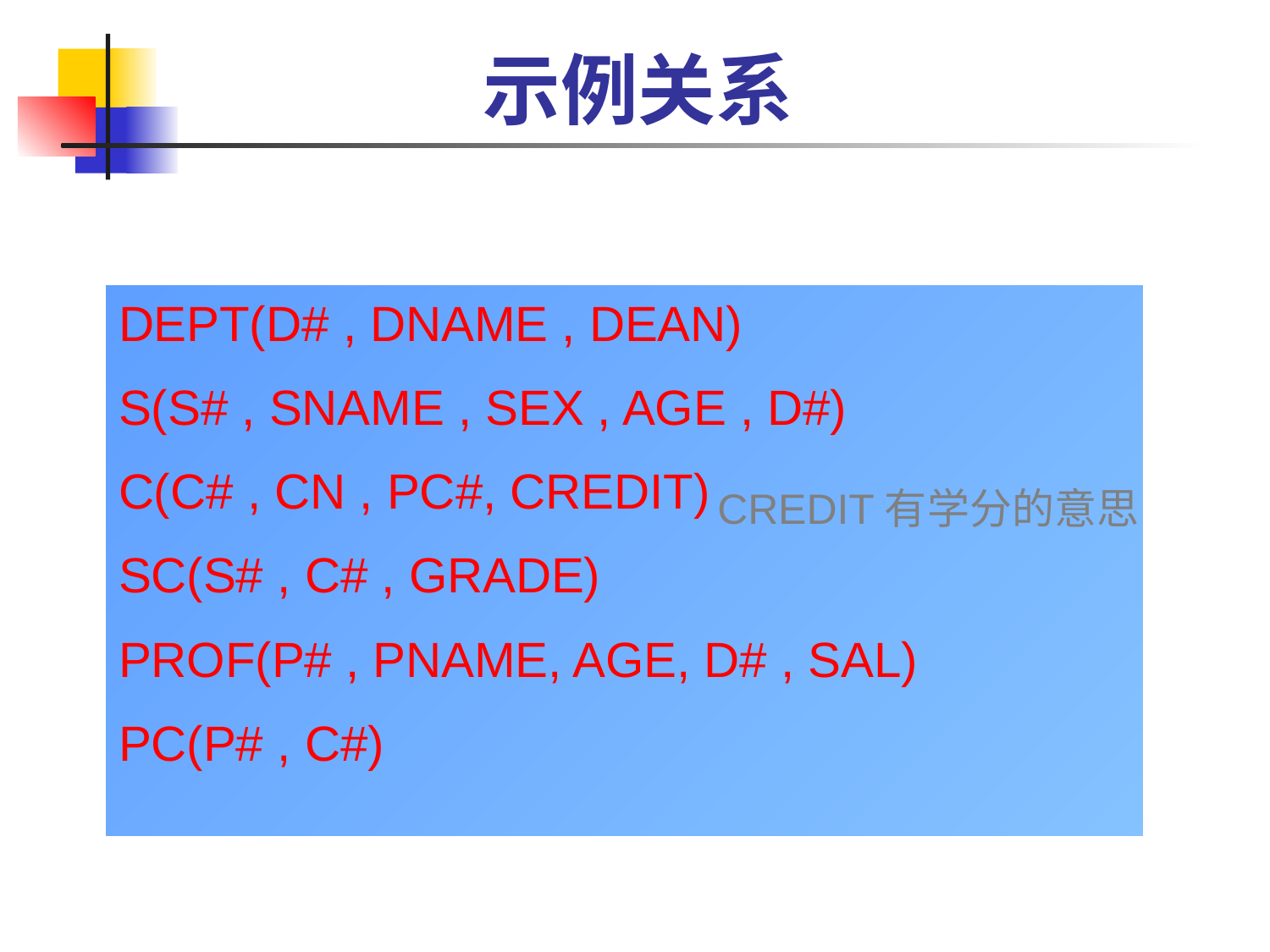

# 示例关系
DEPT(D# , DNAME , DEAN)
S(S# , SNAME , SEX , AGE , D#)
C(C# , CN , PC#, CREDIT)
SC(S# , C# , GRADE)
PROF(P# , PNAME, AGE, D# , SAL)
PC(P# , C#)
CREDIT有学分的意思